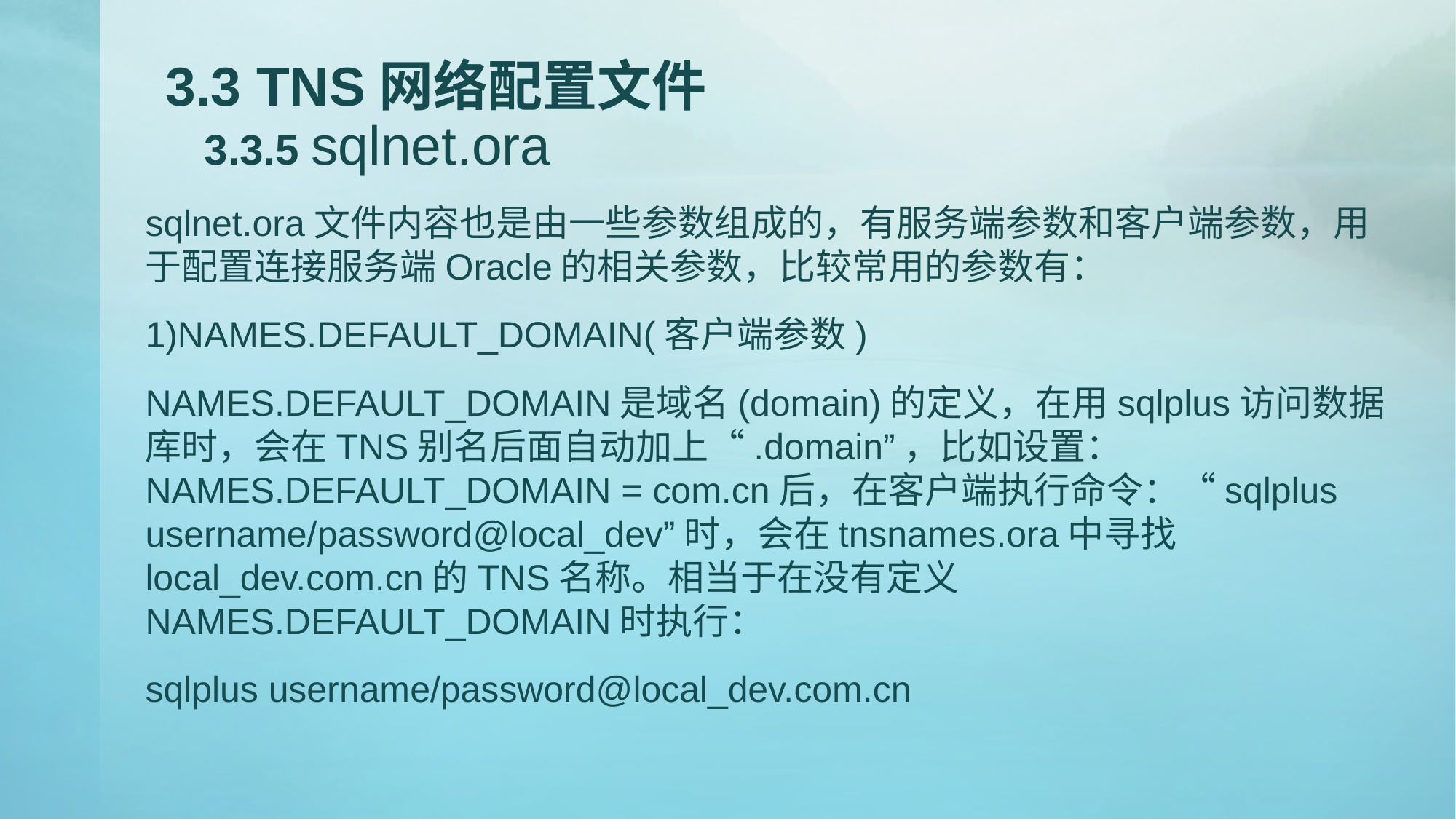

# 3.3 TNS网络配置文件 3.3.5 sqlnet.ora
sqlnet.ora文件内容也是由一些参数组成的，有服务端参数和客户端参数，用于配置连接服务端Oracle的相关参数，比较常用的参数有：
1)NAMES.DEFAULT_DOMAIN(客户端参数)
NAMES.DEFAULT_DOMAIN是域名(domain)的定义，在用sqlplus访问数据库时，会在TNS别名后面自动加上“.domain”，比如设置：NAMES.DEFAULT_DOMAIN = com.cn后，在客户端执行命令：“sqlplus username/password@local_dev”时，会在tnsnames.ora中寻找local_dev.com.cn的TNS名称。相当于在没有定义NAMES.DEFAULT_DOMAIN时执行：
sqlplus username/password@local_dev.com.cn